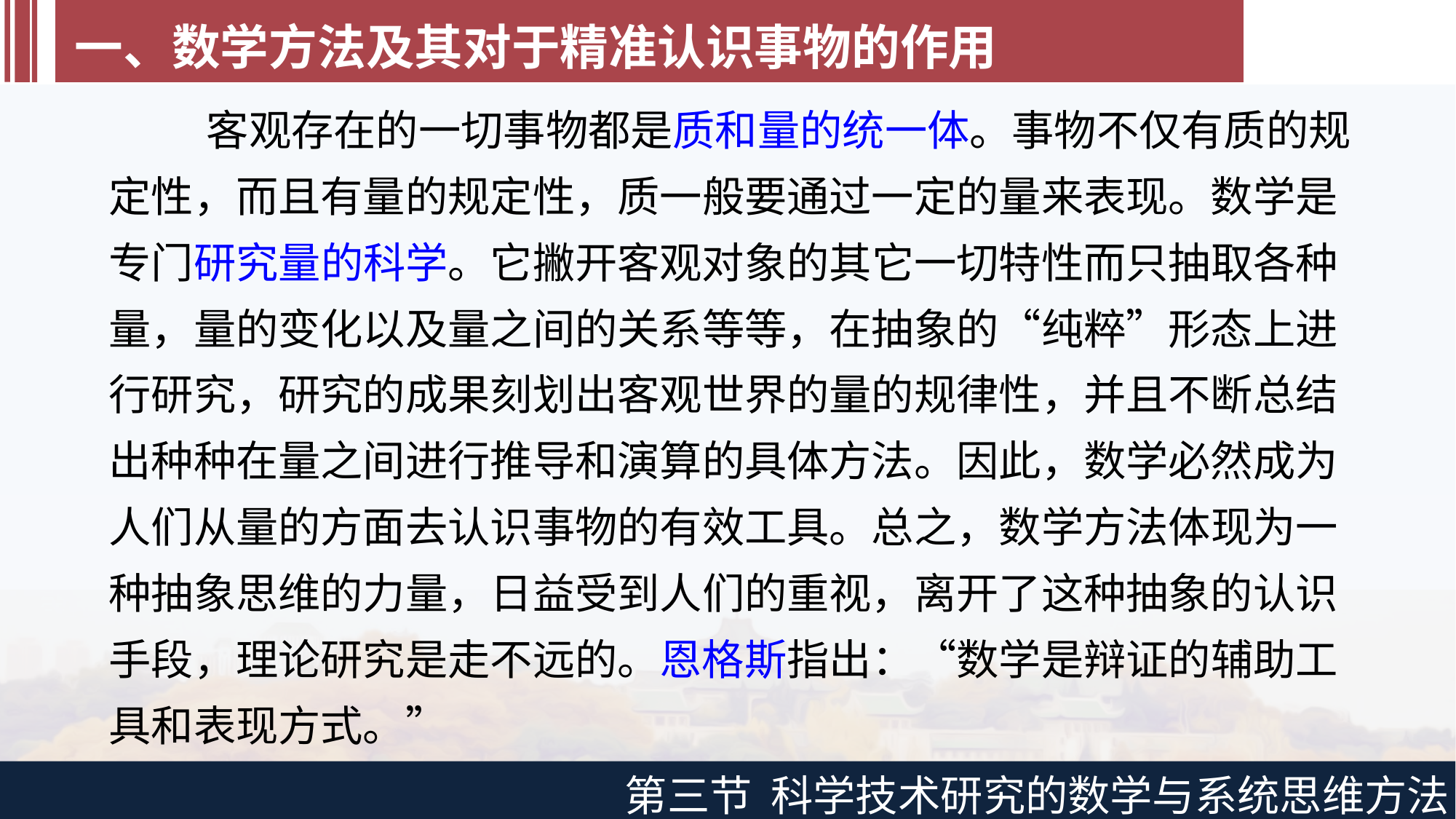

一、数学方法及其对于精准认识事物的作用
客观存在的一切事物都是质和量的统一体。事物不仅有质的规定性，而且有量的规定性，质一般要通过一定的量来表现。数学是专门研究量的科学。它撇开客观对象的其它一切特性而只抽取各种量，量的变化以及量之间的关系等等，在抽象的“纯粹”形态上进行研究，研究的成果刻划出客观世界的量的规律性，并且不断总结出种种在量之间进行推导和演算的具体方法。因此，数学必然成为人们从量的方面去认识事物的有效工具。总之，数学方法体现为一种抽象思维的力量，日益受到人们的重视，离开了这种抽象的认识手段，理论研究是走不远的。恩格斯指出：“数学是辩证的辅助工具和表现方式。”
第三节  科学技术研究的数学与系统思维方法